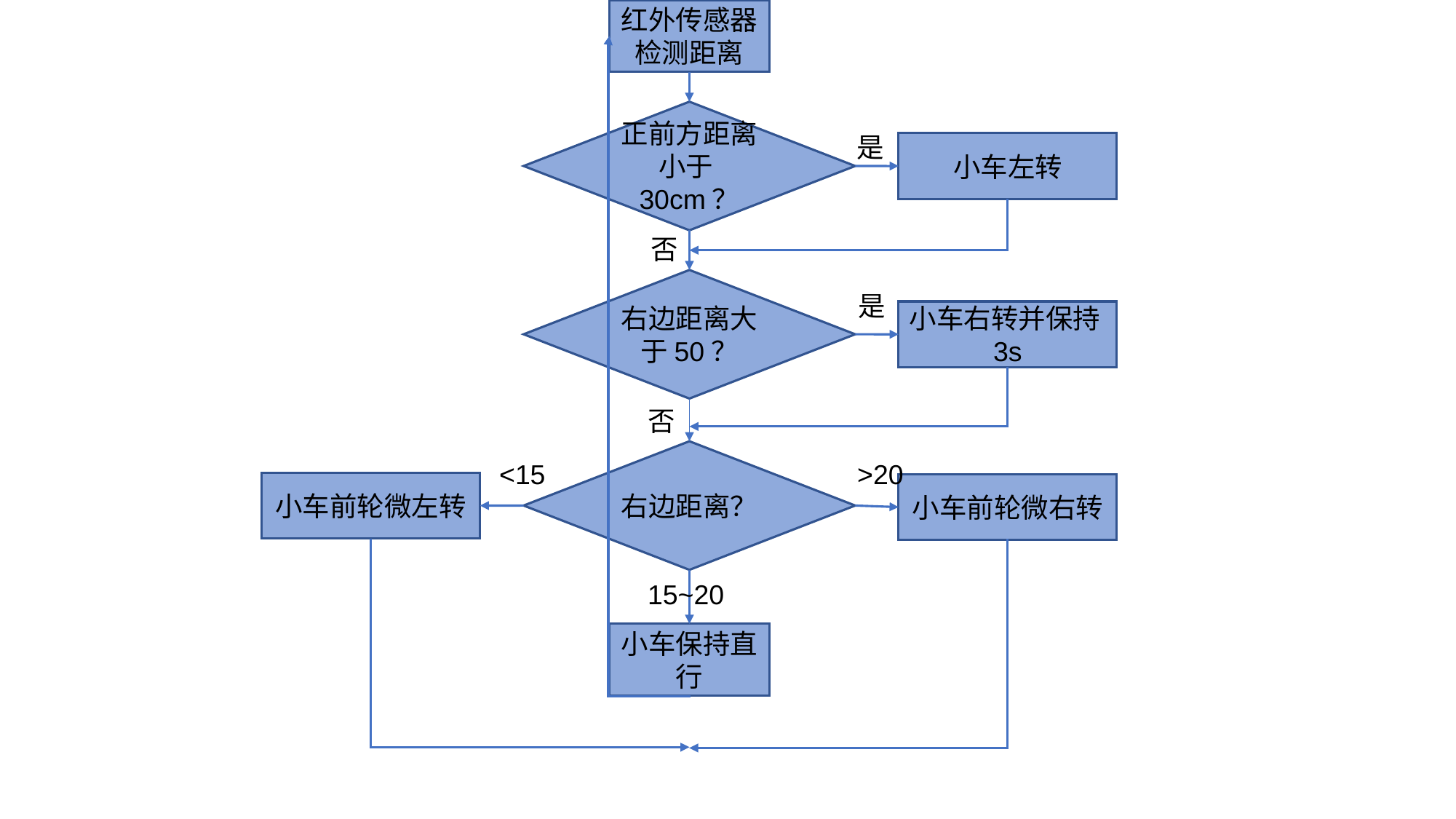

红外传感器检测距离
正前方距离小于30cm？
是
小车左转
否
右边距离大于50？
是
小车右转并保持3s
否
右边距离？
>20
<15
小车前轮微左转
小车前轮微右转
15~20
小车保持直行